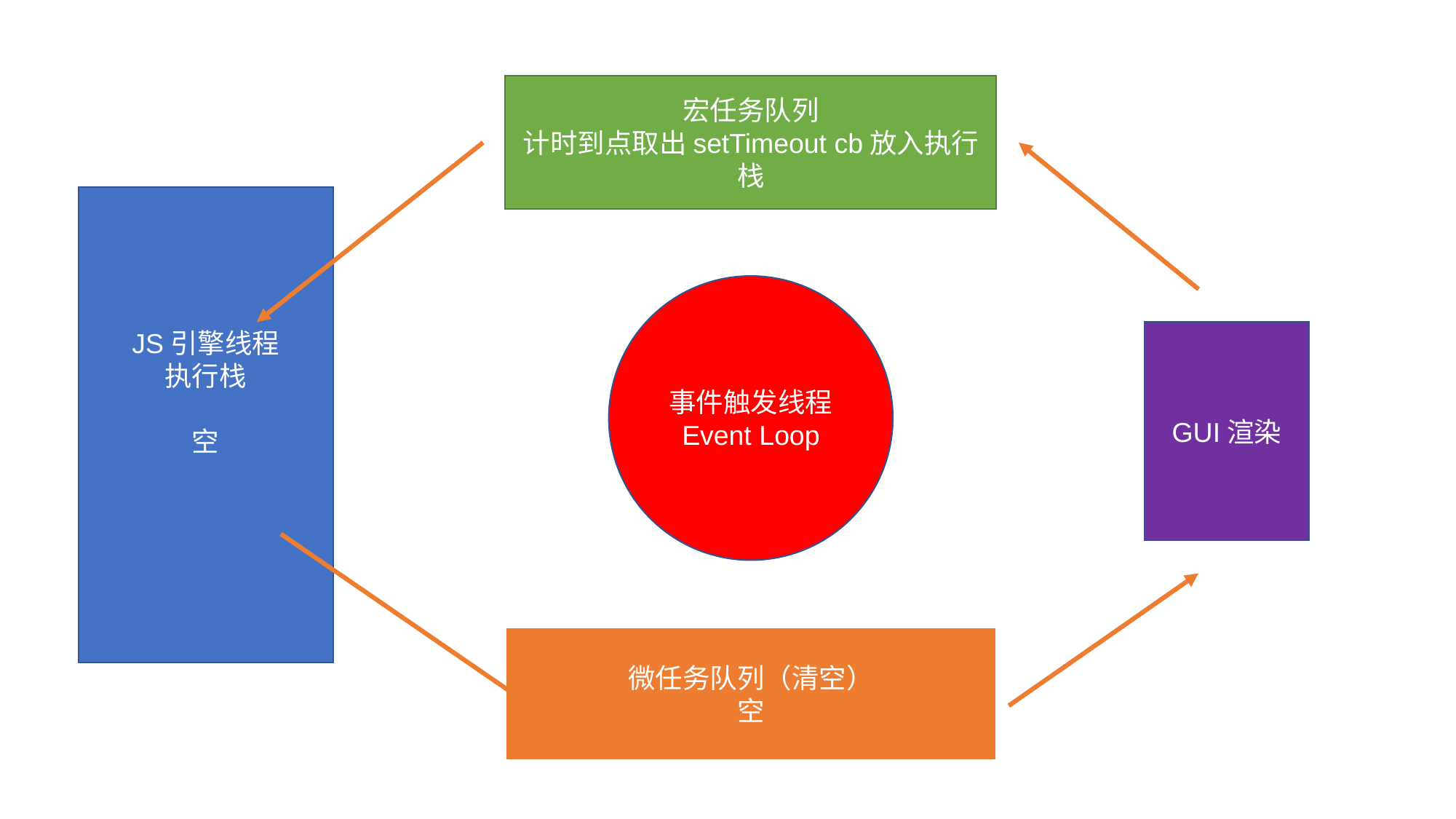

宏任务队列
计时到点取出setTimeout cb放入执行栈
JS引擎线程
执行栈

空

事件触发线程
Event Loop
GUI渲染
微任务队列（清空）
空